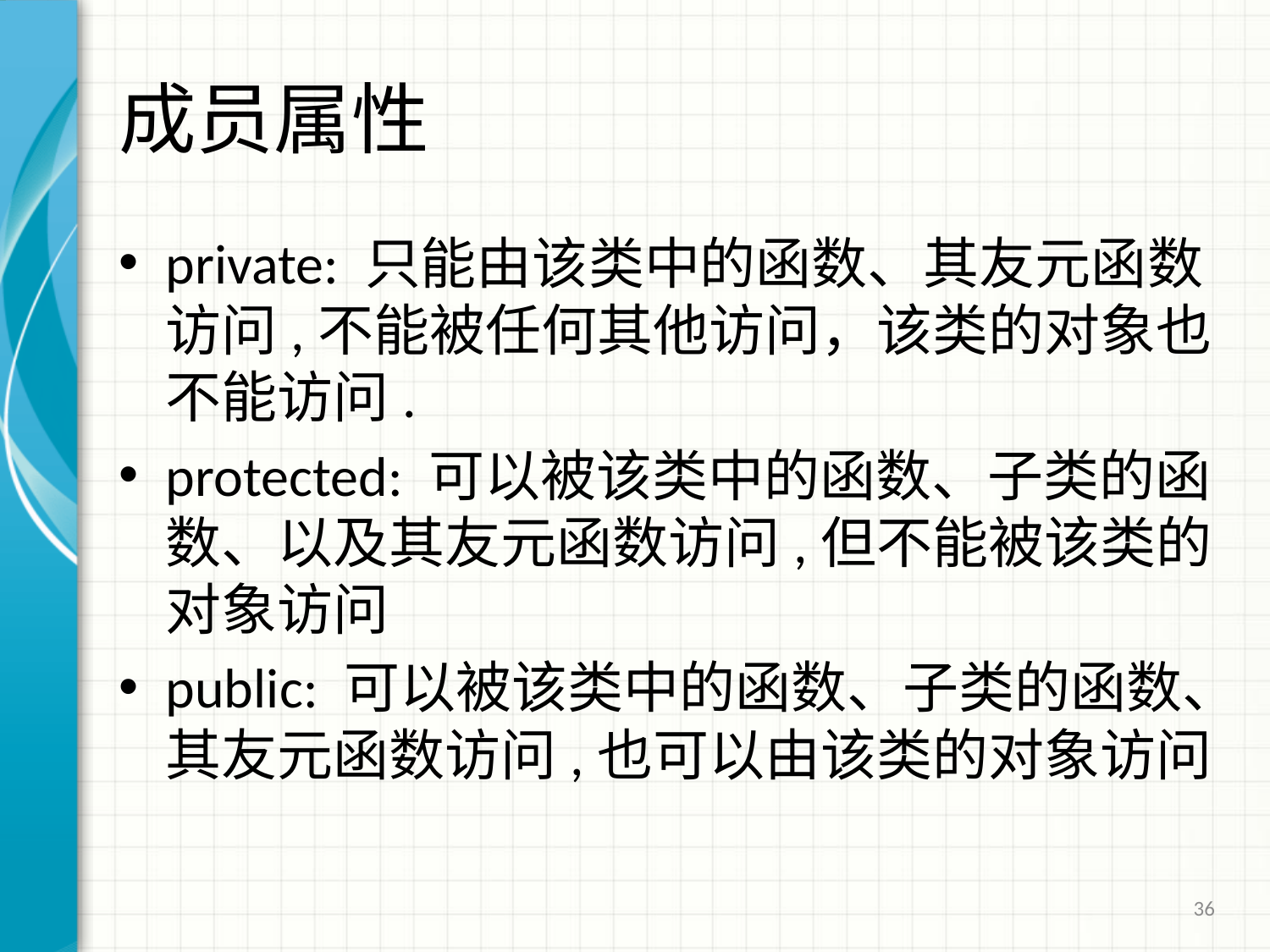

# 成员属性
private: 只能由该类中的函数、其友元函数访问,不能被任何其他访问，该类的对象也不能访问.
protected: 可以被该类中的函数、子类的函数、以及其友元函数访问,但不能被该类的对象访问
public: 可以被该类中的函数、子类的函数、其友元函数访问,也可以由该类的对象访问

36